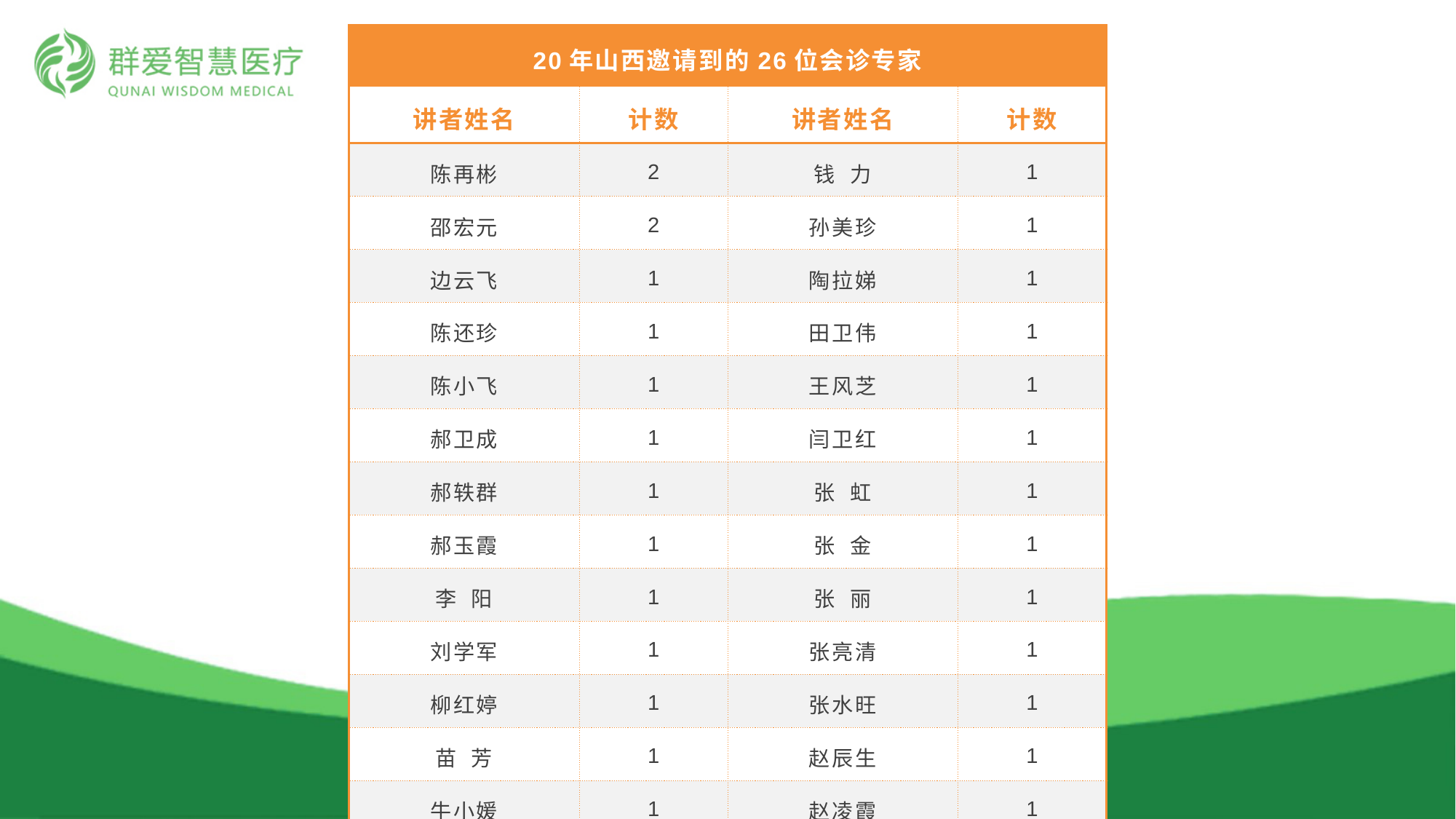

| 20年山西邀请到的26位会诊专家 |  |  |  |
| --- | --- | --- | --- |
| 讲者姓名 | 计数 | 讲者姓名 | 计数 |
| 陈再彬 | 2 | 钱 力 | 1 |
| 邵宏元 | 2 | 孙美珍 | 1 |
| 边云飞 | 1 | 陶拉娣 | 1 |
| 陈还珍 | 1 | 田卫伟 | 1 |
| 陈小飞 | 1 | 王风芝 | 1 |
| 郝卫成 | 1 | 闫卫红 | 1 |
| 郝轶群 | 1 | 张 虹 | 1 |
| 郝玉霞 | 1 | 张 金 | 1 |
| 李 阳 | 1 | 张 丽 | 1 |
| 刘学军 | 1 | 张亮清 | 1 |
| 柳红婷 | 1 | 张水旺 | 1 |
| 苗 芳 | 1 | 赵辰生 | 1 |
| 牛小媛 | 1 | 赵凌霞 | 1 |